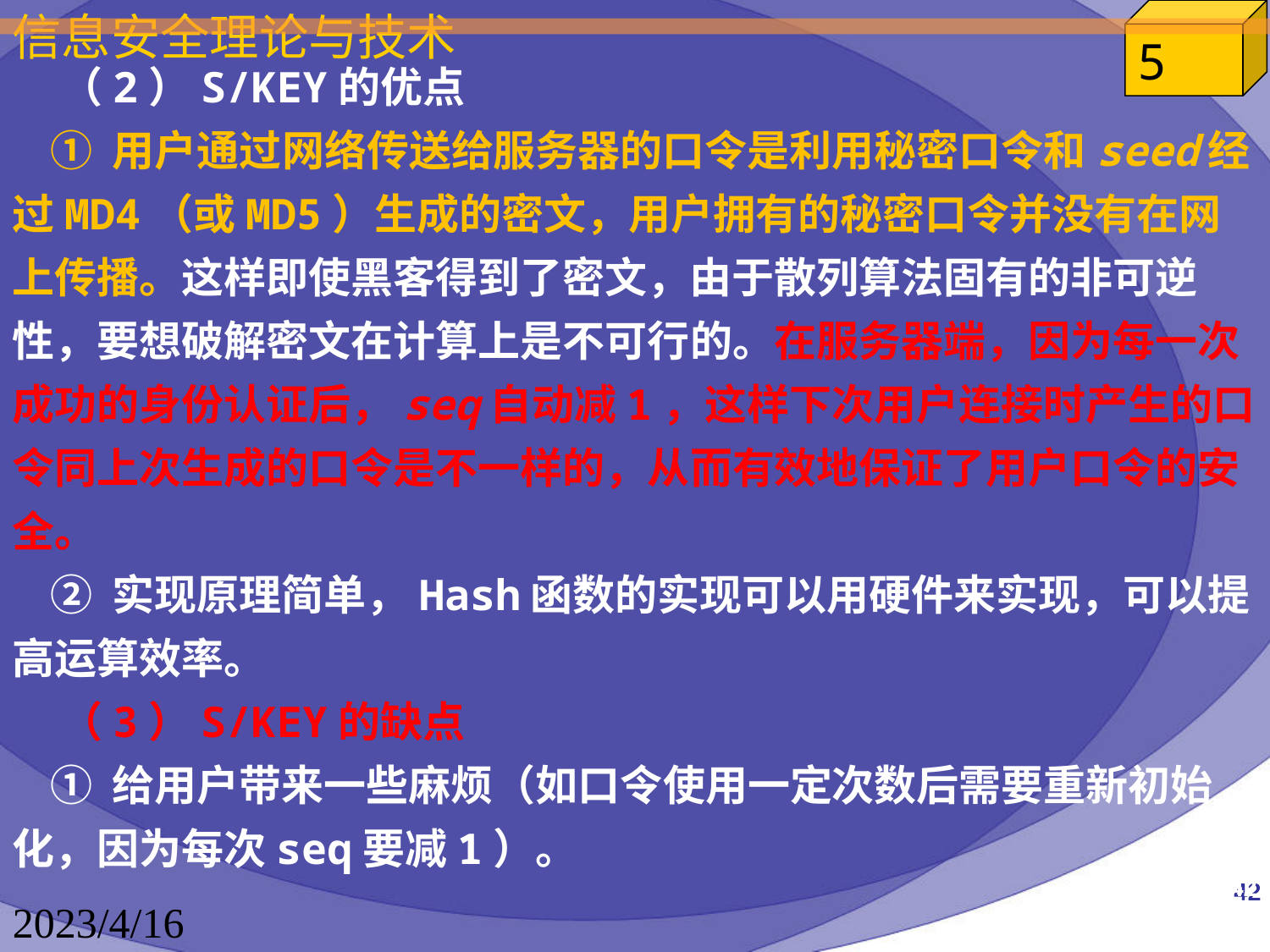

（2）S/KEY的优点
    ① 用户通过网络传送给服务器的口令是利用秘密口令和seed经过MD4（或MD5）生成的密文，用户拥有的秘密口令并没有在网上传播。这样即使黑客得到了密文，由于散列算法固有的非可逆性，要想破解密文在计算上是不可行的。在服务器端，因为每一次成功的身份认证后，seq自动减1，这样下次用户连接时产生的口令同上次生成的口令是不一样的，从而有效地保证了用户口令的安全。
    ② 实现原理简单，Hash函数的实现可以用硬件来实现，可以提高运算效率。
    （3）S/KEY的缺点
    ① 给用户带来一些麻烦（如口令使用一定次数后需要重新初始化，因为每次seq要减1）。
42
2023/4/16